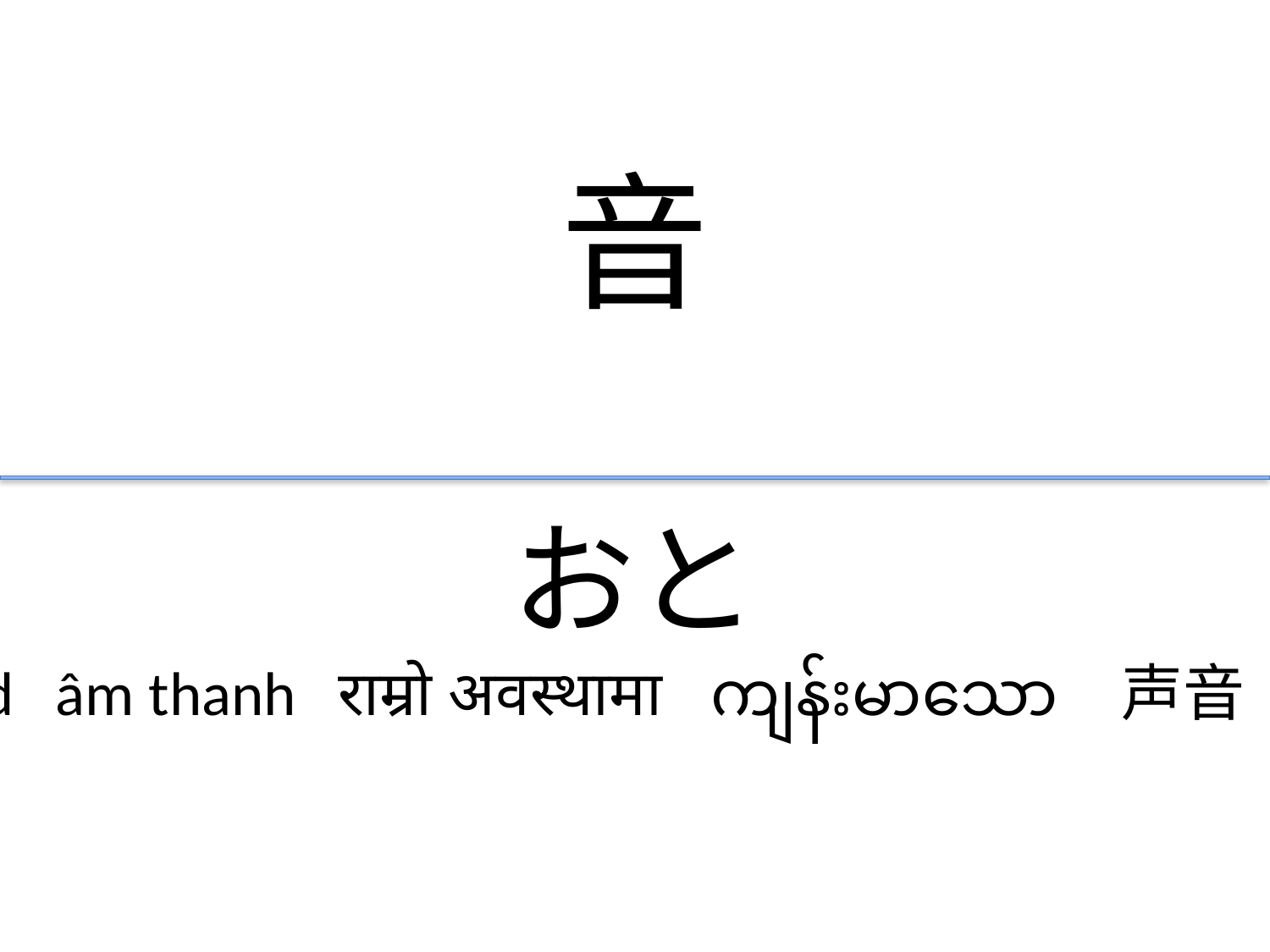

音

おと
sound   âm thanh   राम्रो अवस्थामा   ကျန်းမာသော   声音   聲音